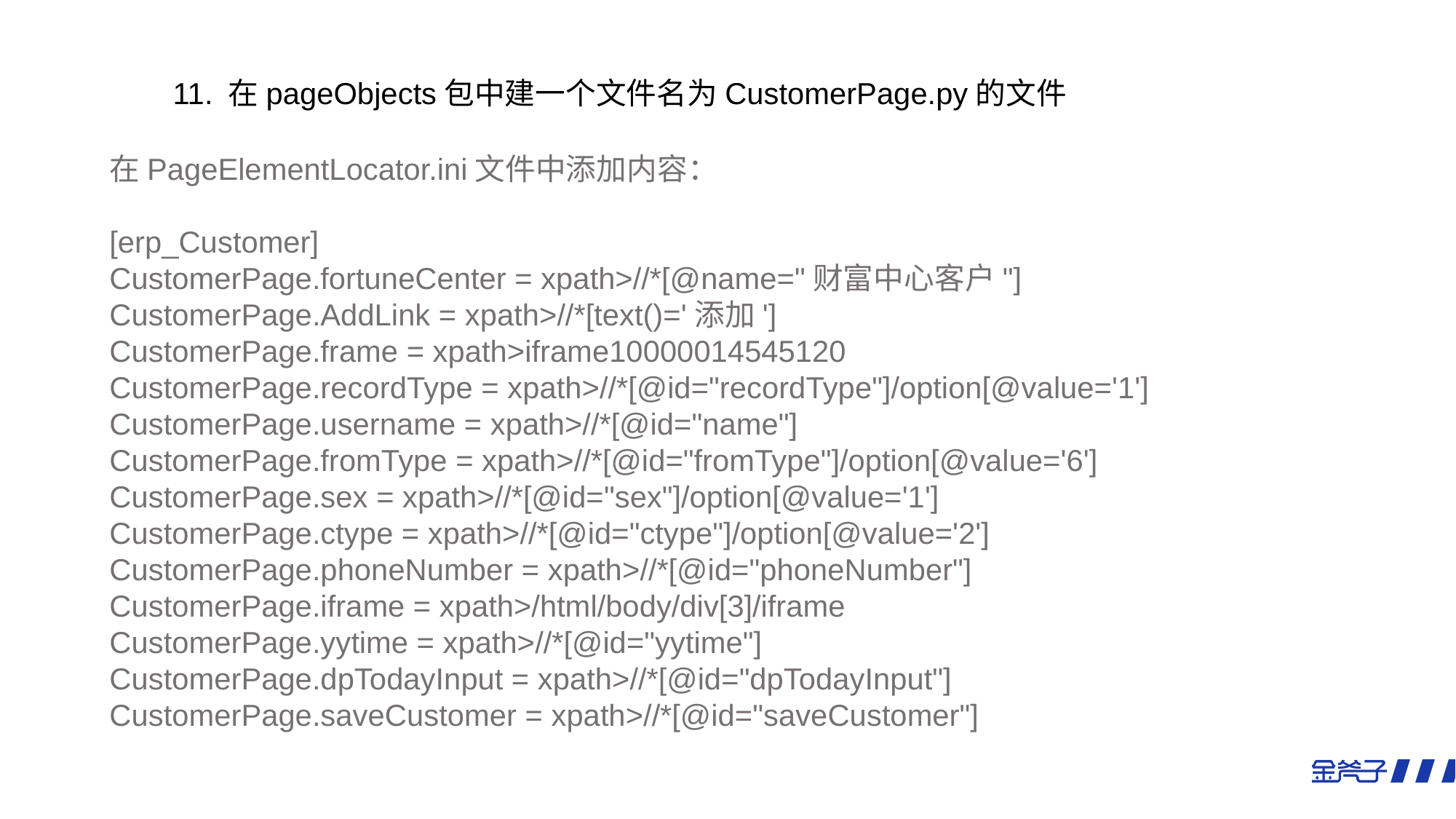

11. 在pageObjects包中建一个文件名为CustomerPage.py的文件
在PageElementLocator.ini文件中添加内容：

[erp_Customer]
CustomerPage.fortuneCenter = xpath>//*[@name="财富中心客户"]
CustomerPage.AddLink = xpath>//*[text()='添加']
CustomerPage.frame = xpath>iframe10000014545120
CustomerPage.recordType = xpath>//*[@id="recordType"]/option[@value='1']
CustomerPage.username = xpath>//*[@id="name"]
CustomerPage.fromType = xpath>//*[@id="fromType"]/option[@value='6']
CustomerPage.sex = xpath>//*[@id="sex"]/option[@value='1']
CustomerPage.ctype = xpath>//*[@id="ctype"]/option[@value='2']
CustomerPage.phoneNumber = xpath>//*[@id="phoneNumber"]
CustomerPage.iframe = xpath>/html/body/div[3]/iframe
CustomerPage.yytime = xpath>//*[@id="yytime"]
CustomerPage.dpTodayInput = xpath>//*[@id="dpTodayInput"]
CustomerPage.saveCustomer = xpath>//*[@id="saveCustomer"]